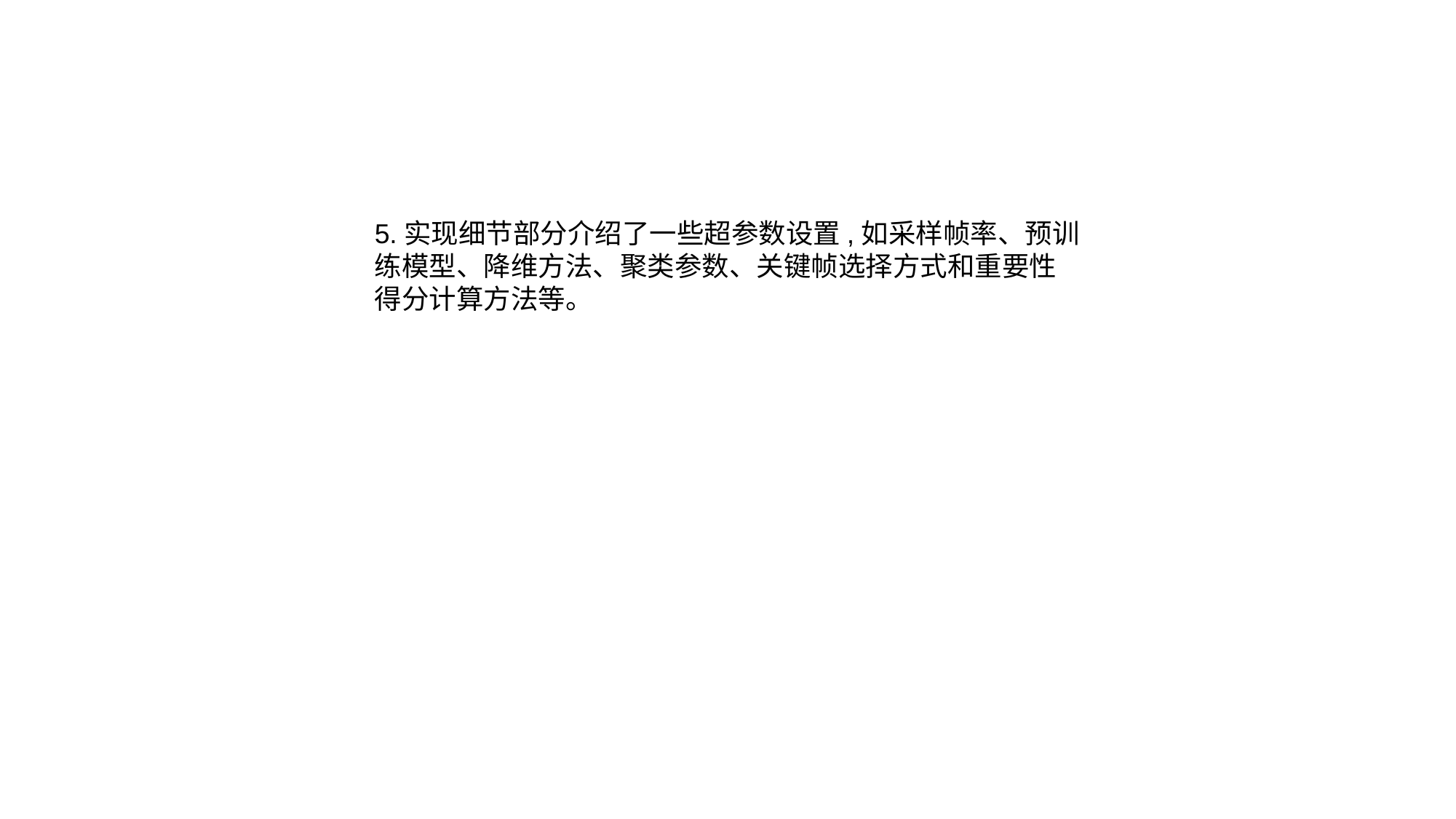

5.实现细节部分介绍了一些超参数设置,如采样帧率、预训练模型、降维方法、聚类参数、关键帧选择方式和重要性得分计算方法等。